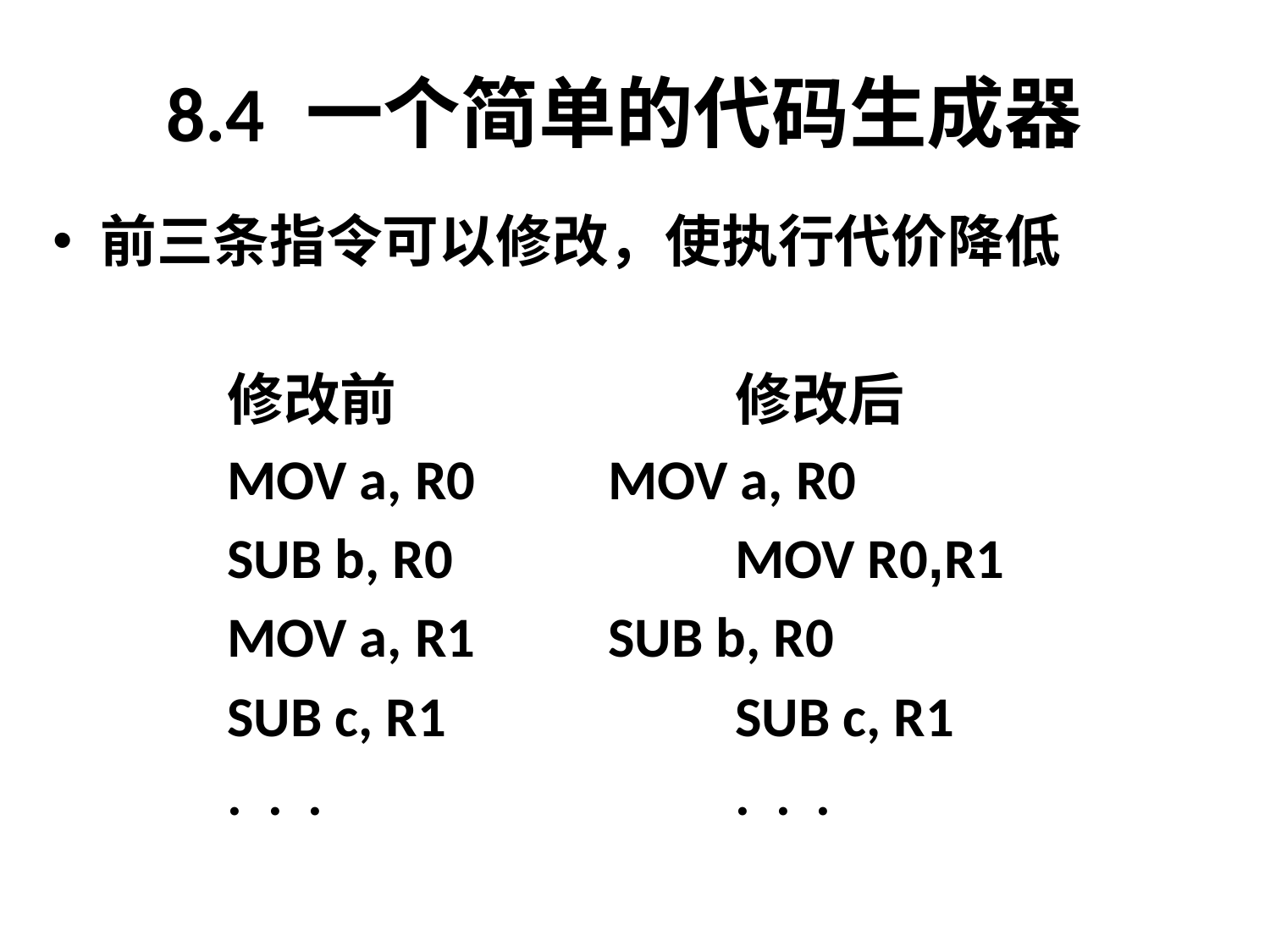

# 8.4 一个简单的代码生成器
前三条指令可以修改，使执行代价降低

		修改前			修改后
		MOV a, R0		MOV a, R0
		SUB b, R0			MOV R0,R1
		MOV a, R1		SUB b, R0
		SUB c, R1			SUB c, R1
		.  .  . 				.  .  .